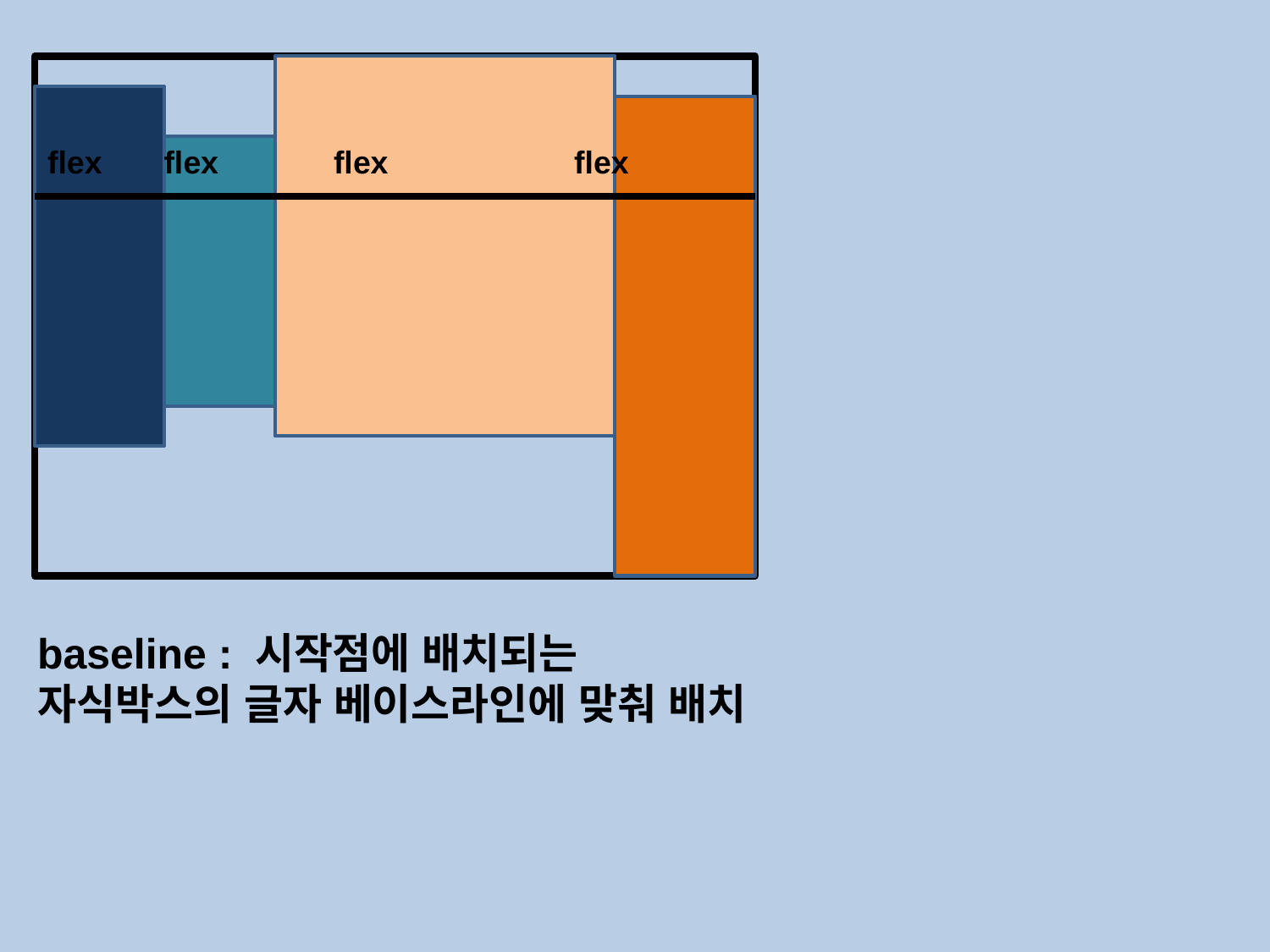

flex       flex             flex                     flex

baseline : 시작점에 배치되는
자식박스의 글자 베이스라인에 맞춰 배치